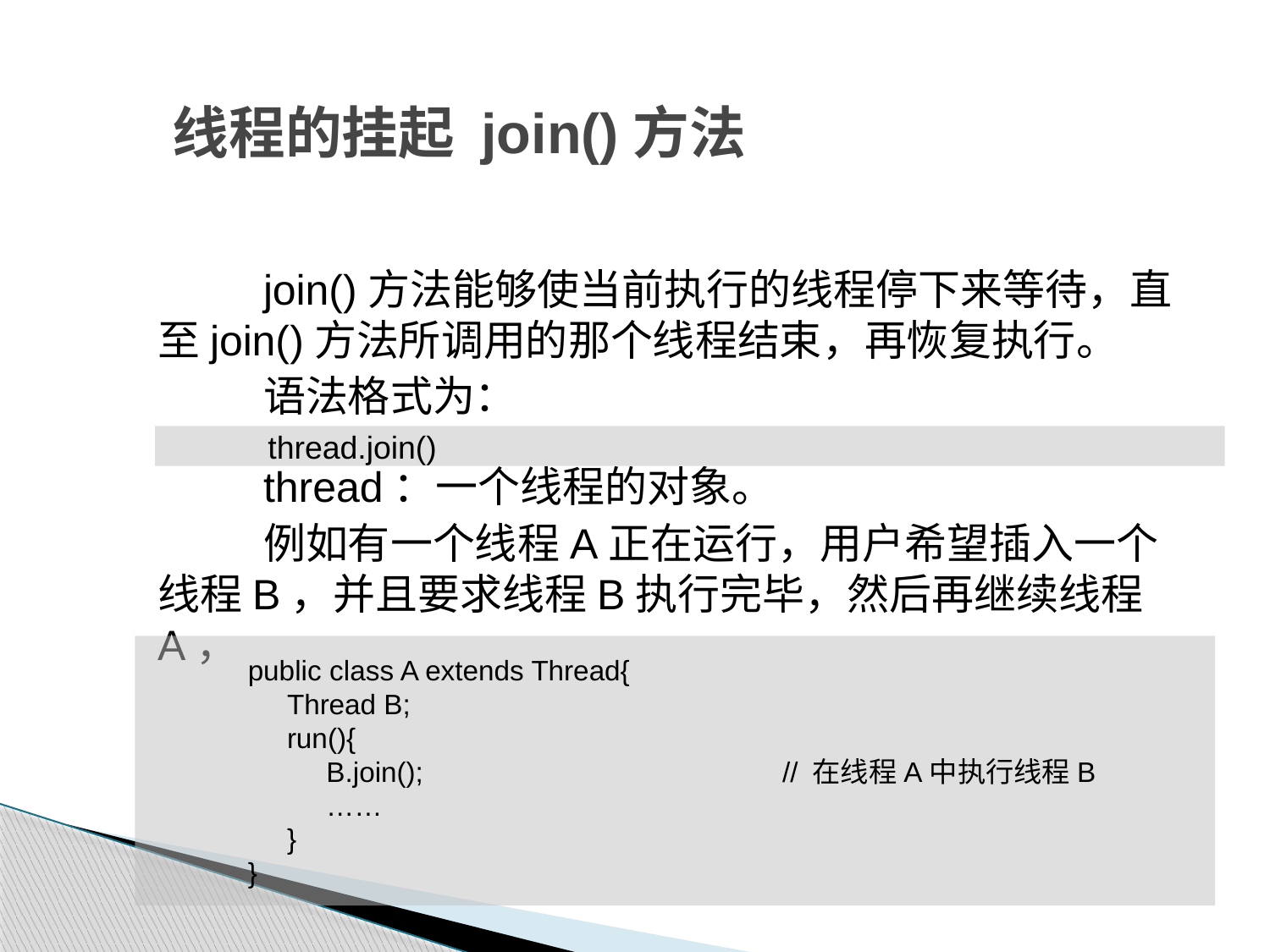

# 线程的挂起 join()方法
join()方法能够使当前执行的线程停下来等待，直至join()方法所调用的那个线程结束，再恢复执行。
语法格式为：

thread：一个线程的对象。
例如有一个线程A正在运行，用户希望插入一个线程B，并且要求线程B执行完毕，然后再继续线程A，
thread.join()
public class A extends Thread{
     Thread B;
     run(){
          B.join();			// 在线程A中执行线程B
          ……
     }
}